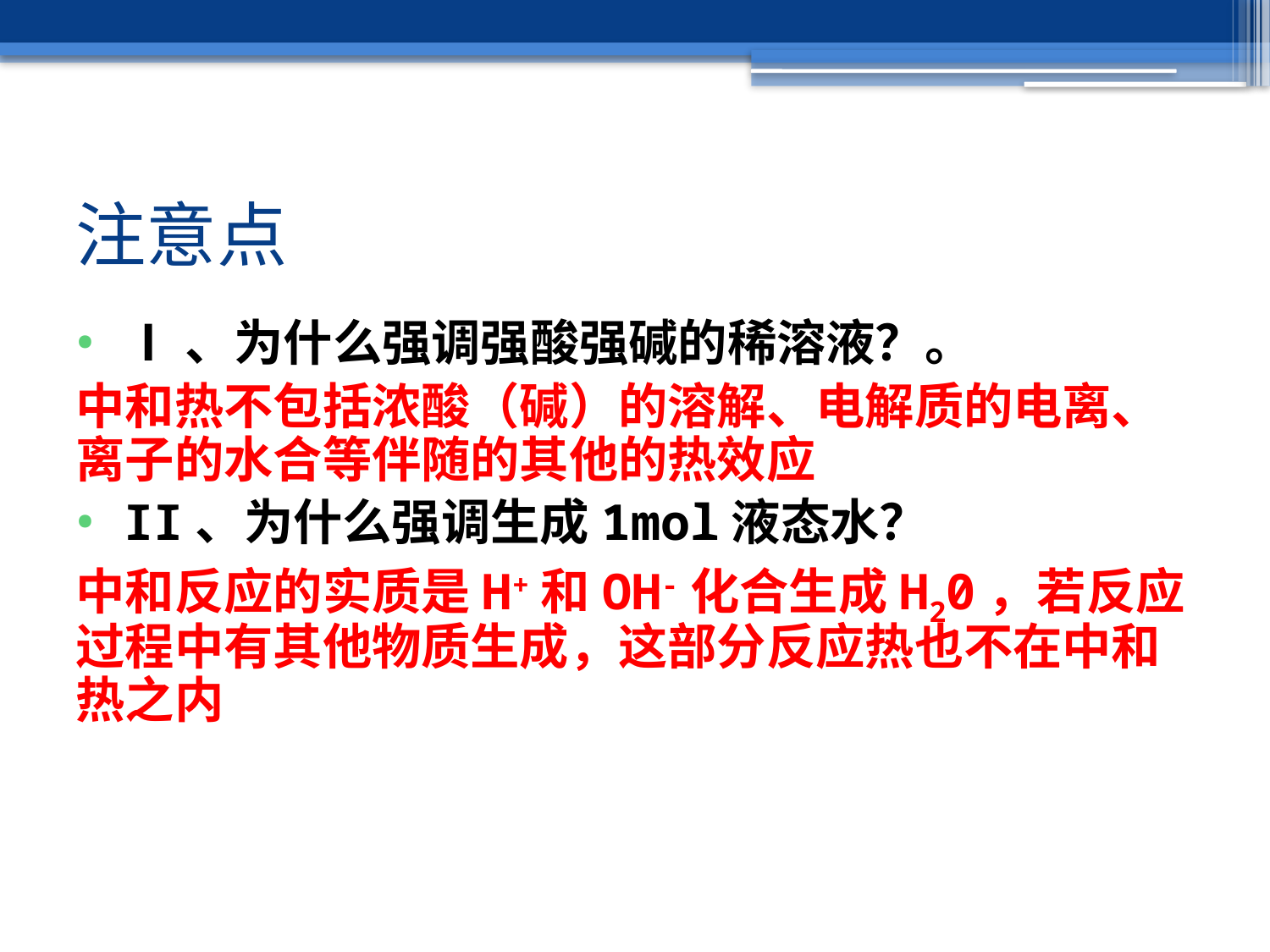

# 注意点
Ⅰ、为什么强调强酸强碱的稀溶液？。
中和热不包括浓酸（碱）的溶解、电解质的电离、离子的水合等伴随的其他的热效应
II、为什么强调生成1mol液态水？
中和反应的实质是H+和OH-化合生成H20，若反应过程中有其他物质生成，这部分反应热也不在中和热之内